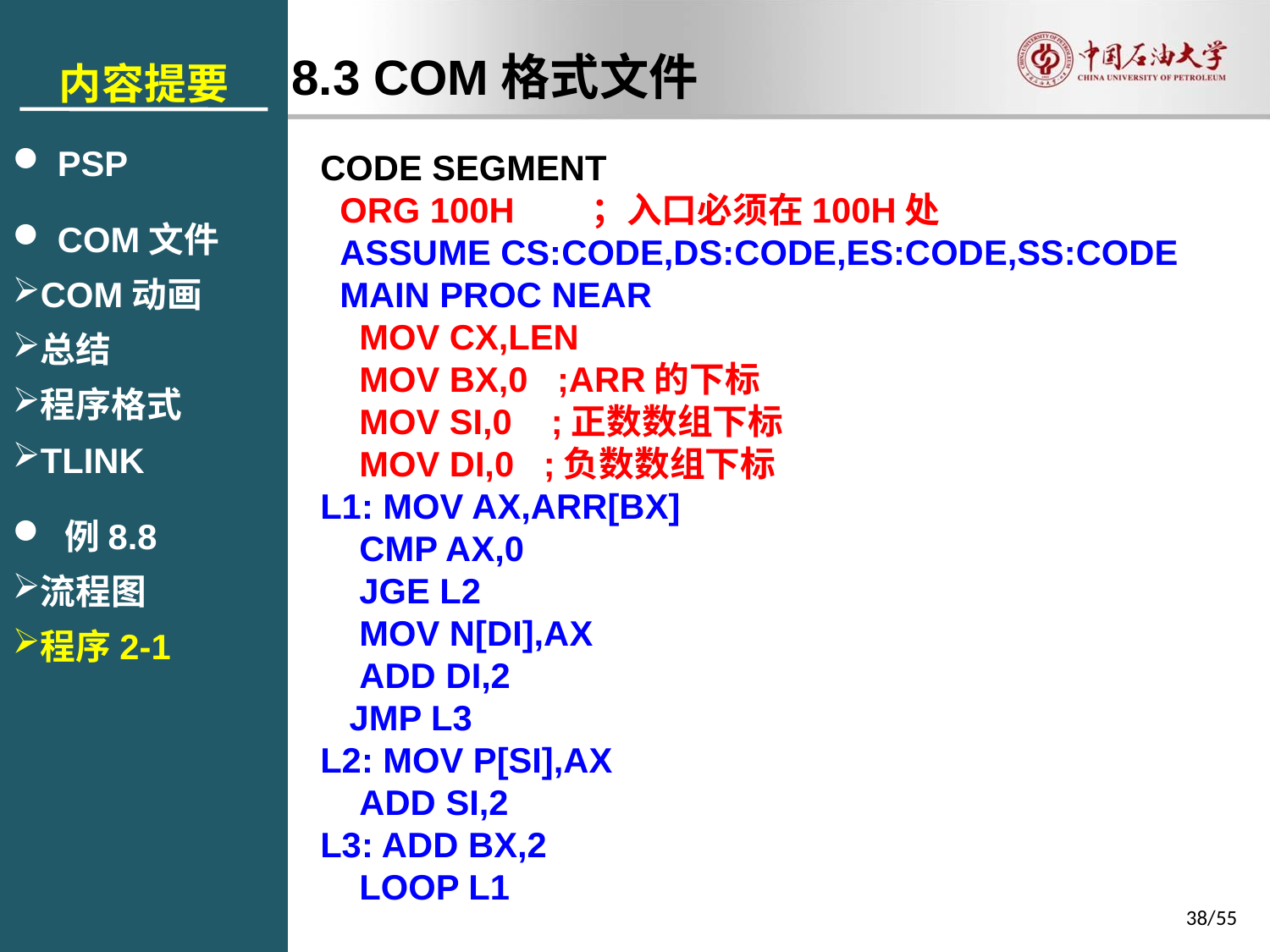

内容提要
 PSP
 COM文件
COM动画
总结
程序格式
TLINK
 例8.8
流程图
程序2-1
8.3 COM格式文件
CODE SEGMENT
  ORG 100H       ；入口必须在100H处
  ASSUME CS:CODE,DS:CODE,ES:CODE,SS:CODE
  MAIN PROC NEAR
    MOV CX,LEN
    MOV BX,0   ;ARR的下标
    MOV SI,0    ;正数数组下标
    MOV DI,0   ;负数数组下标
L1: MOV AX,ARR[BX]
    CMP AX,0
    JGE L2
    MOV N[DI],AX
    ADD DI,2
   JMP L3
L2: MOV P[SI],AX
    ADD SI,2
L3: ADD BX,2
    LOOP L1
38/55